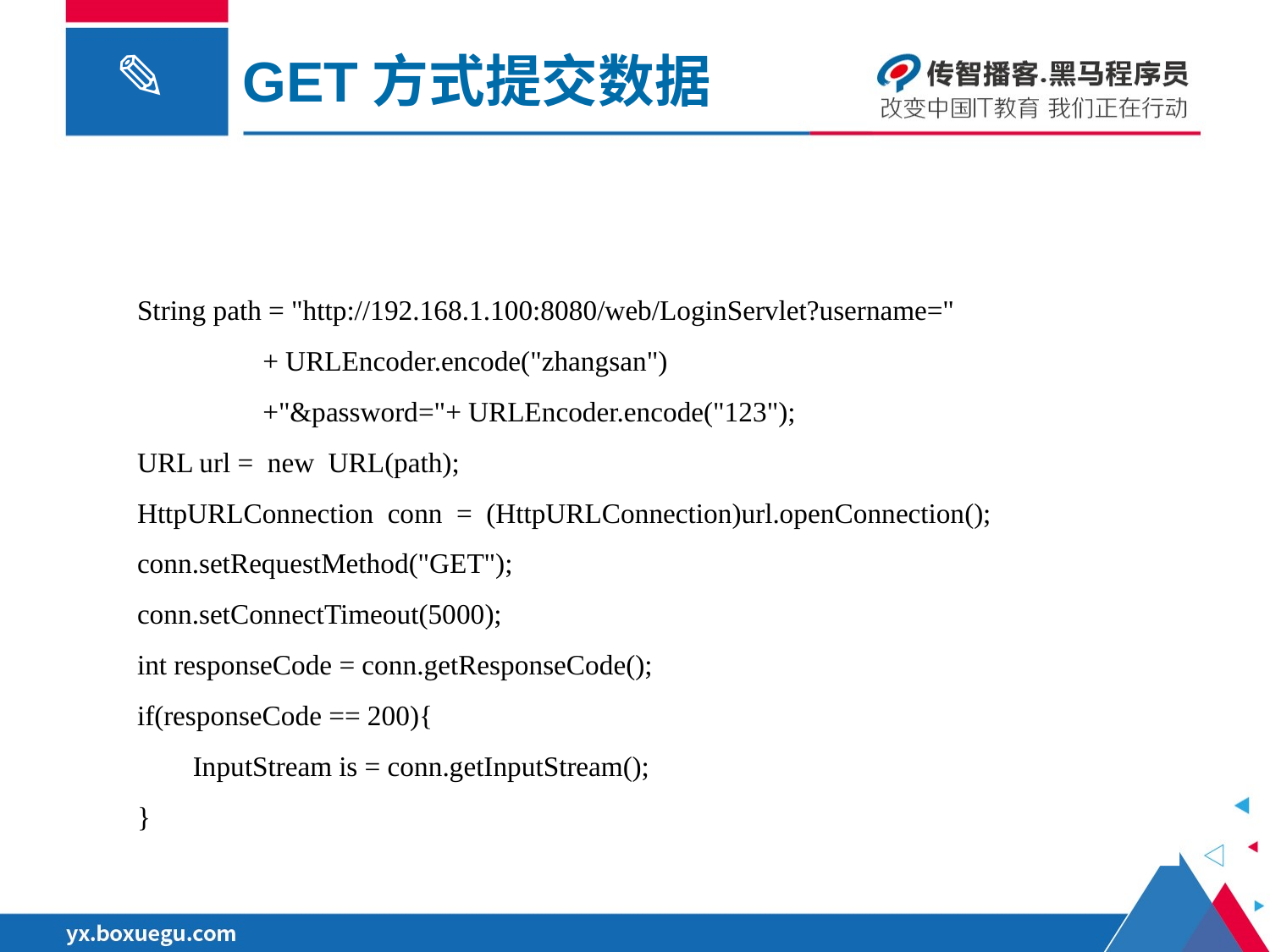

GET方式提交数据

    String path = "http://192.168.1.100:8080/web/LoginServlet?username="
                      + URLEncoder.encode("zhangsan")
                      +"&password="+ URLEncoder.encode("123");
    URL url =  new  URL(path);
    HttpURLConnection  conn  =  (HttpURLConnection)url.openConnection();
    conn.setRequestMethod("GET");
    conn.setConnectTimeout(5000);
    int responseCode = conn.getResponseCode();
    if(responseCode == 200){
            InputStream is = conn.getInputStream();
    }